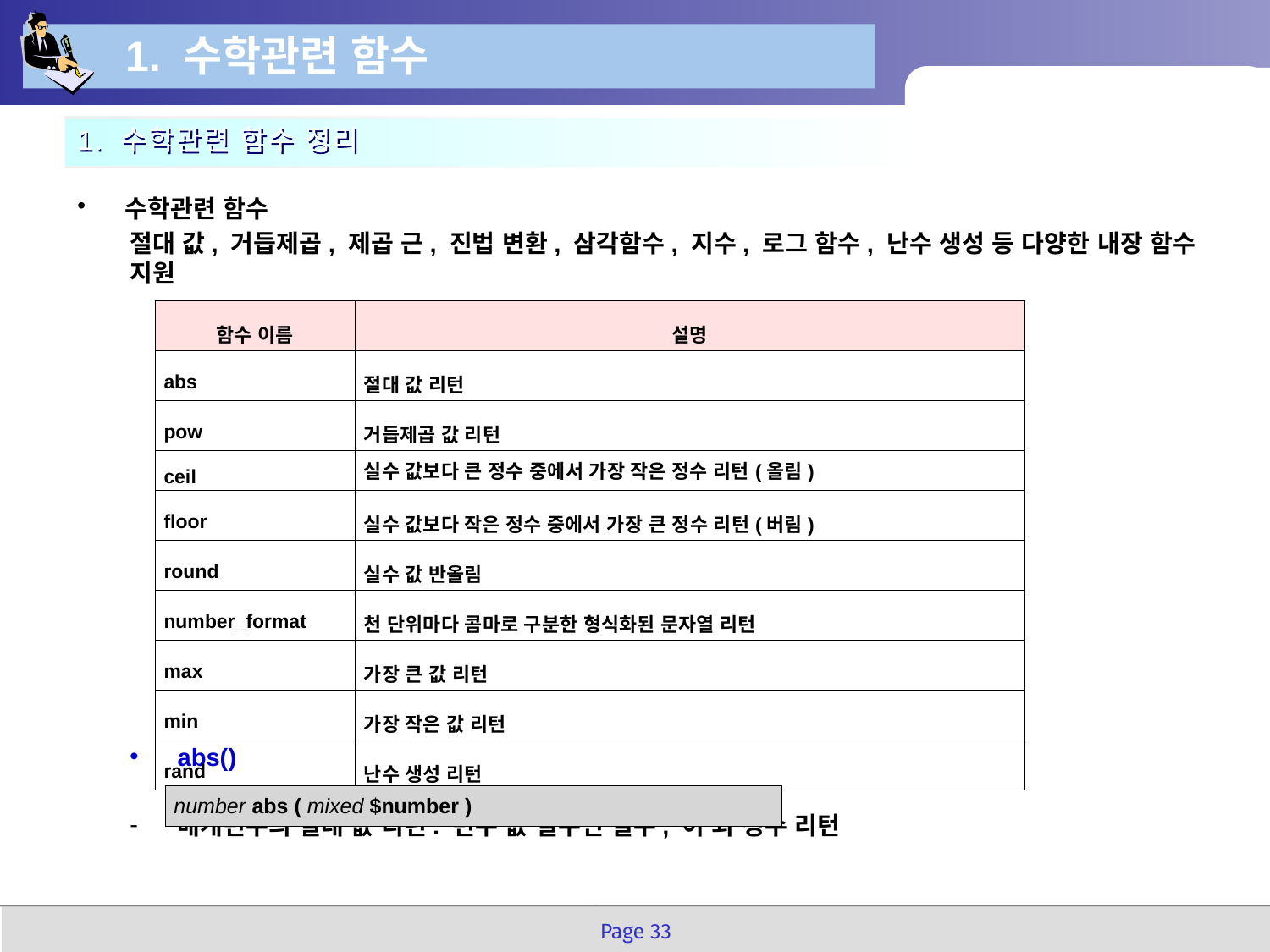

1. 수학관련 함수
1. 수학관련 함수 정리

수학관련 함수
절대 값, 거듭제곱, 제곱 근, 진법 변환, 삼각함수, 지수, 로그 함수, 난수 생성 등 다양한 내장 함수 지원

abs()

매개변수의 절대 값 리턴. 변수 값 실수면 실수, 이 외 정수 리턴
| 함수 이름 | 설명 |
| --- | --- |
| abs | 절대 값 리턴 |
| pow | 거듭제곱 값 리턴 |
| ceil | 실수 값보다 큰 정수 중에서 가장 작은 정수 리턴(올림) |
| floor | 실수 값보다 작은 정수 중에서 가장 큰 정수 리턴(버림) |
| round | 실수 값 반올림 |
| number\_format | 천 단위마다 콤마로 구분한 형식화된 문자열 리턴 |
| max | 가장 큰 값 리턴 |
| min | 가장 작은 값 리턴 |
| rand | 난수 생성 리턴 |
| number abs ( mixed $number ) |
| --- |
Page 33